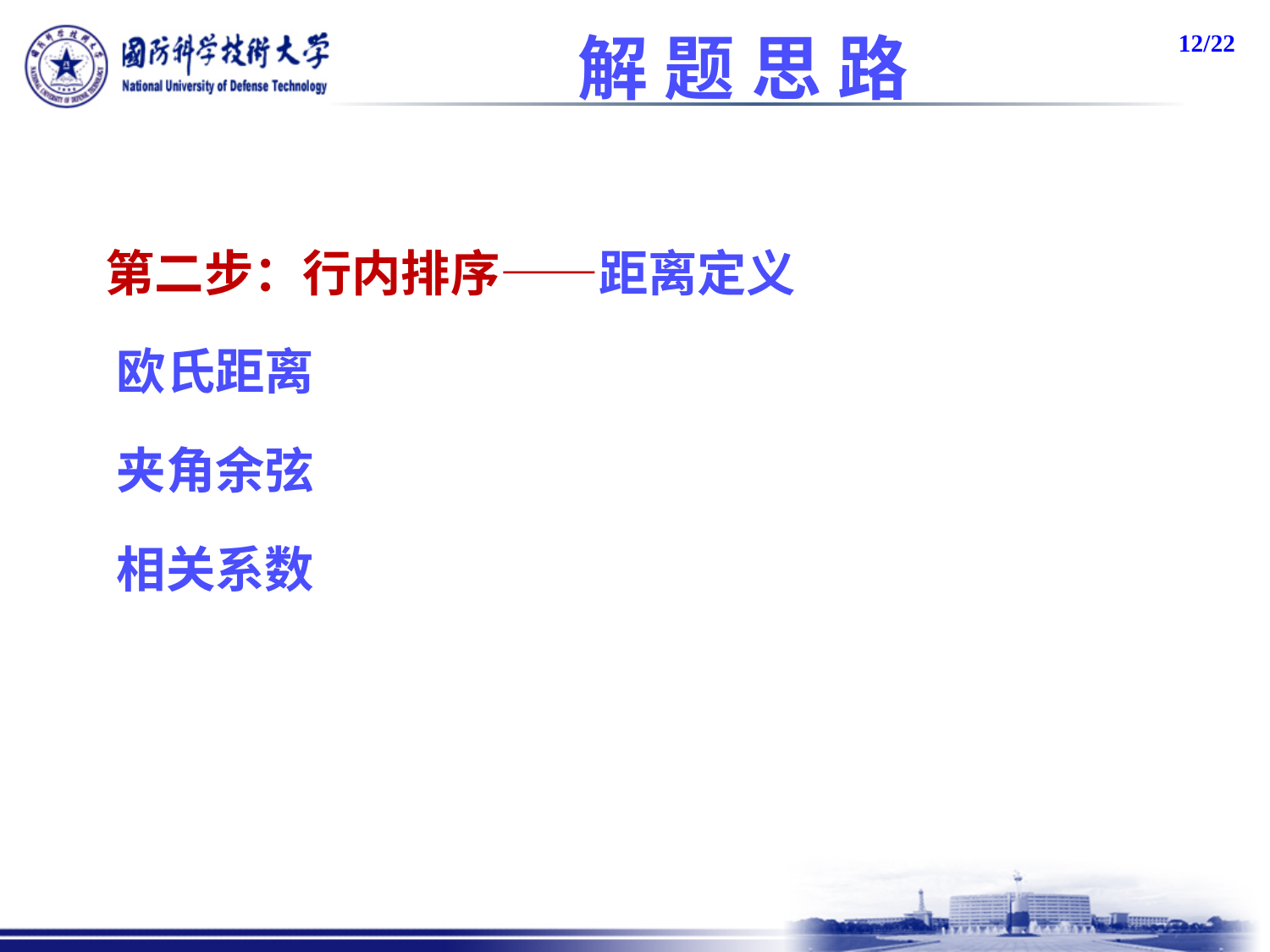

# 解 题 思 路

     第二步：行内排序——距离定义
      欧氏距离
      夹角余弦
      相关系数